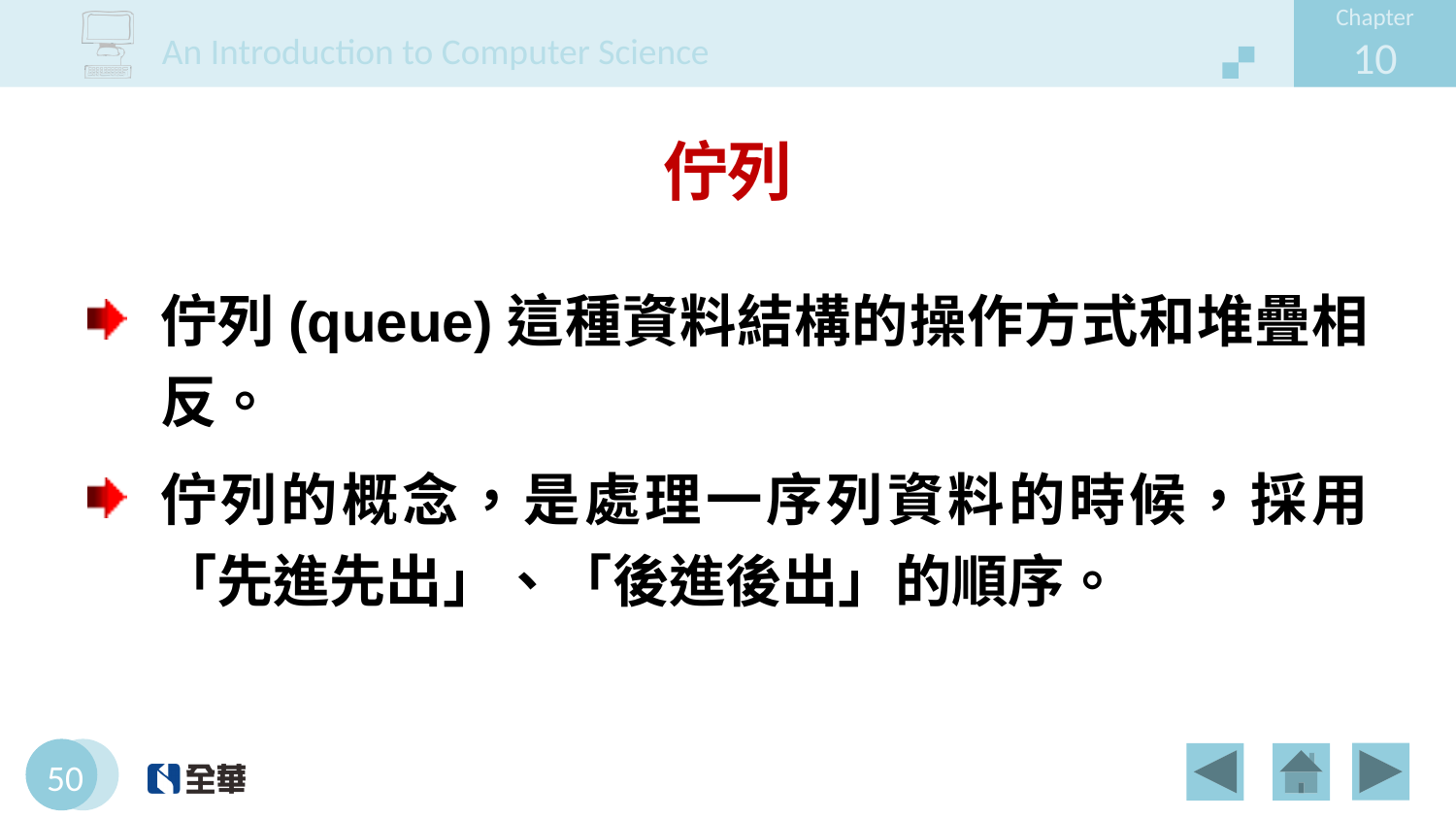

# 佇列
佇列(queue)這種資料結構的操作方式和堆疊相反。
佇列的概念，是處理一序列資料的時候，採用「先進先出」、「後進後出」的順序。